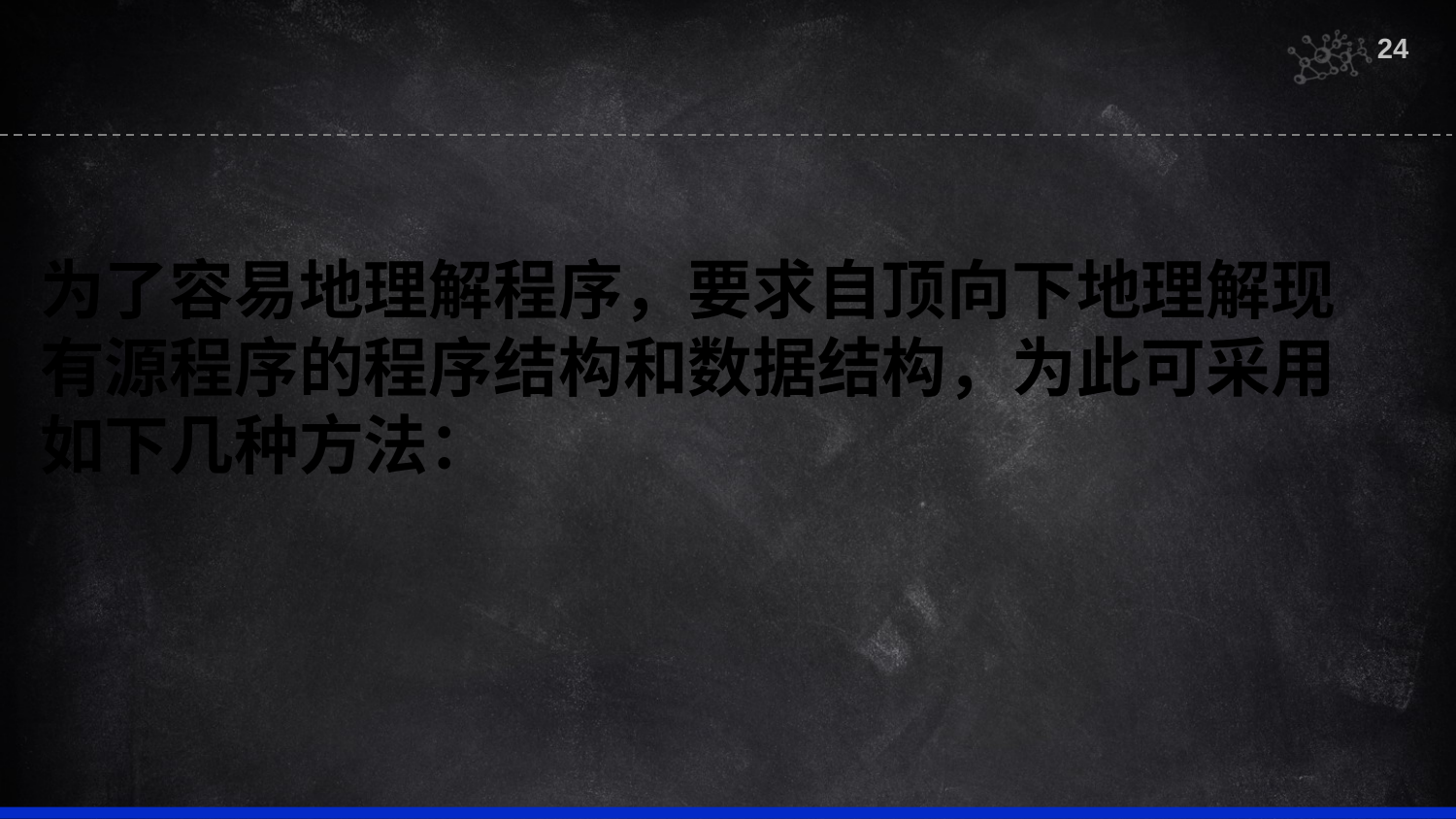

24
为了容易地理解程序，要求自顶向下地理解现有源程序的程序结构和数据结构，为此可采用如下几种方法：